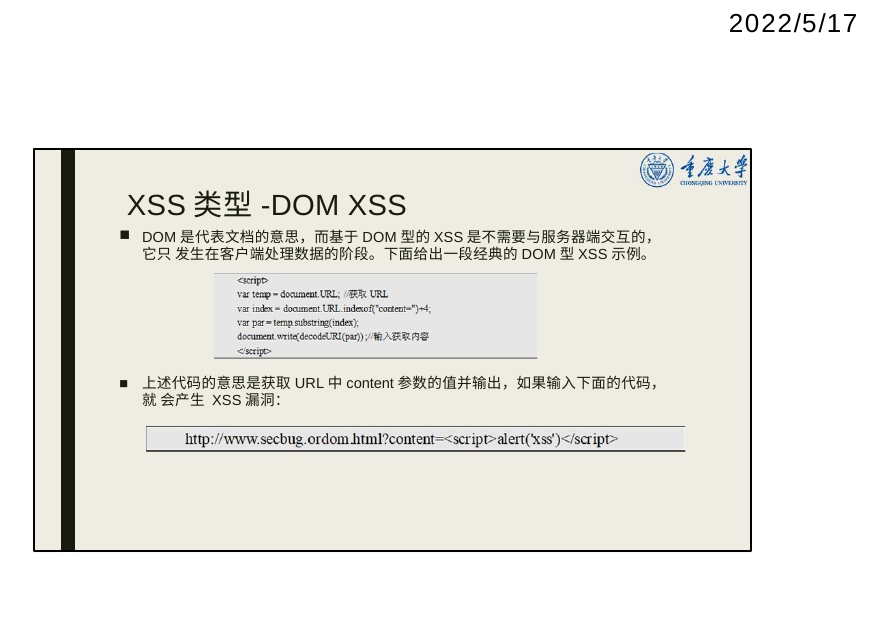

# 2022/5/17

XSS类型-DOM XSS
DOM是代表文档的意思，而基于DOM型的XSS是不需要与服务器端交互的，它只 发生在客户端处理数据的阶段。下面给出一段经典的DOM型XSS示例。

上述代码的意思是获取URL中content参数的值并输出，如果输入下面的代码，就 会产生 XSS漏洞：